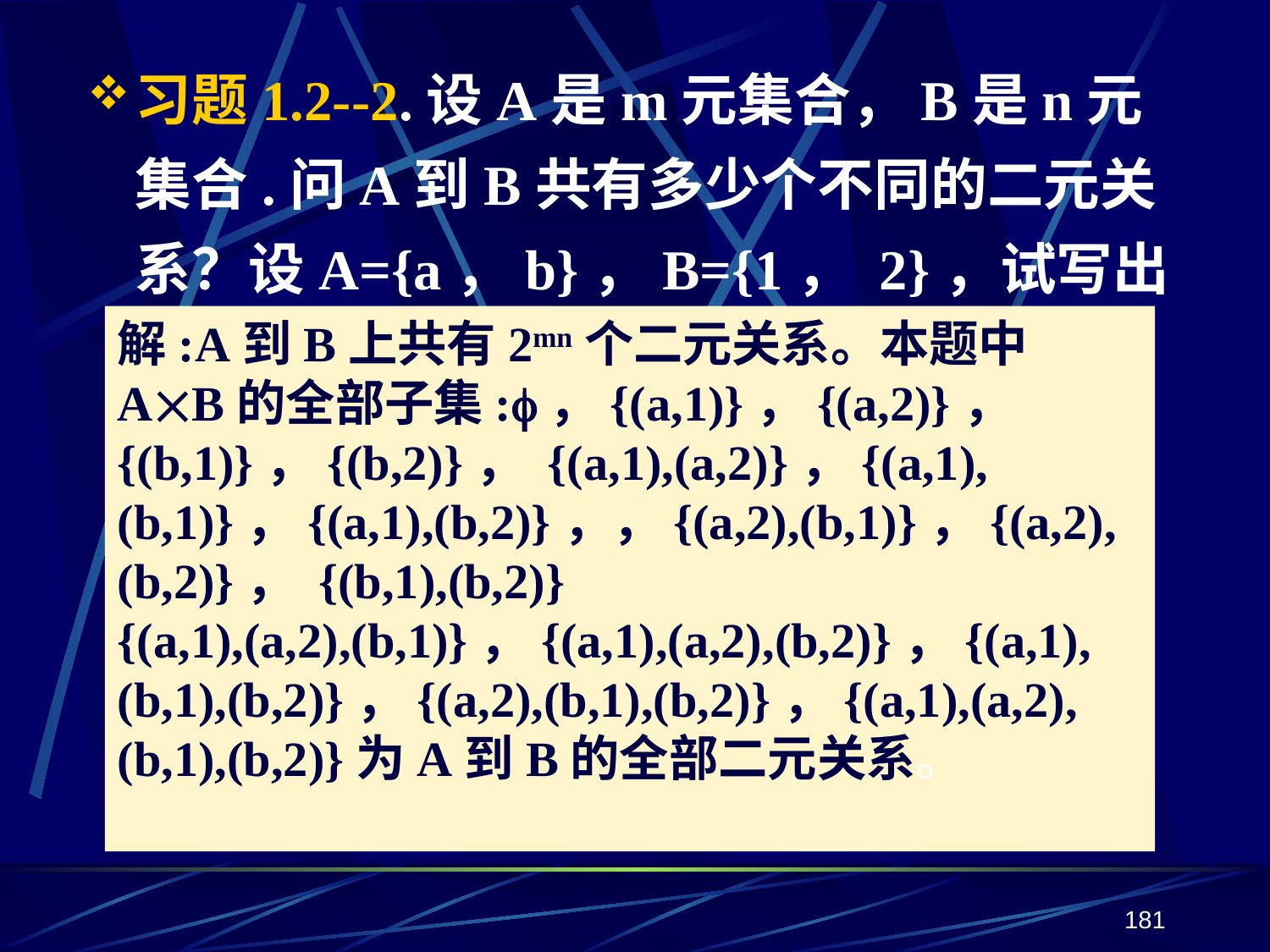

习题1.2--2.设A是m元集合，B是n元集合.问A到B共有多少个不同的二元关系？设A={a，b}，B={1， 2}，试写出A到B上的全部二元关系。

解:A到B上共有2mn个二元关系。本题中A×B的全部子集:φ，{(a,1)}，{(a,2)}，{(b,1)}，{(b,2)}， {(a,1),(a,2)}，{(a,1),(b,1)}，{(a,1),(b,2)}，，{(a,2),(b,1)}，{(a,2),(b,2)}， {(b,1),(b,2)}
{(a,1),(a,2),(b,1)}，{(a,1),(a,2),(b,2)}，{(a,1),(b,1),(b,2)}，{(a,2),(b,1),(b,2)}，{(a,1),(a,2),(b,1),(b,2)}为A到B的全部二元关系。

181